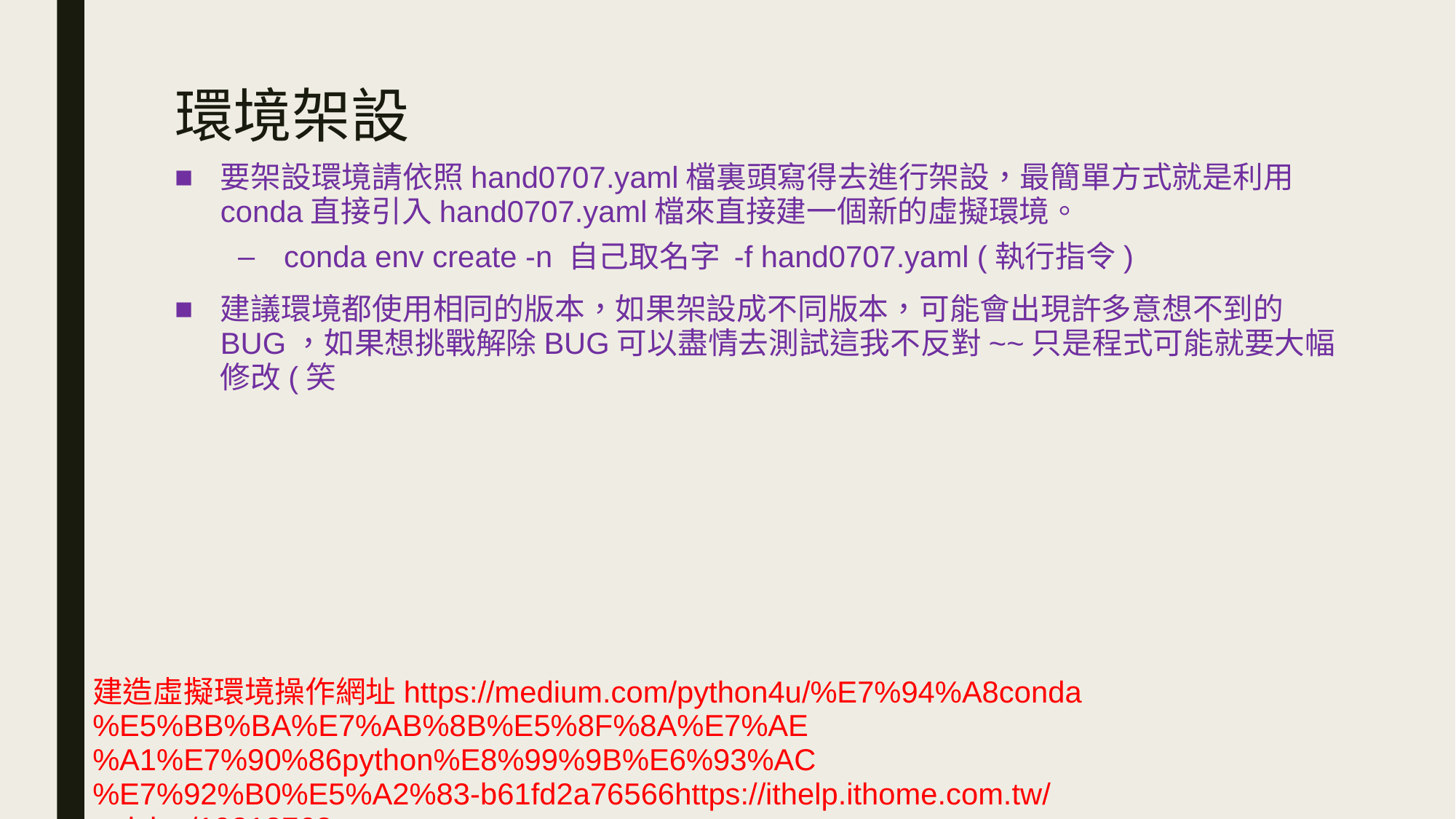

# 環境架設
要架設環境請依照hand0707.yaml檔裏頭寫得去進行架設，最簡單方式就是利用conda直接引入hand0707.yaml檔來直接建一個新的虛擬環境。
conda env create -n 自己取名字 -f hand0707.yaml (執行指令)
建議環境都使用相同的版本，如果架設成不同版本，可能會出現許多意想不到的BUG，如果想挑戰解除BUG可以盡情去測試這我不反對~~只是程式可能就要大幅修改(笑
建造虛擬環境操作網址https://medium.com/python4u/%E7%94%A8conda%E5%BB%BA%E7%AB%8B%E5%8F%8A%E7%AE%A1%E7%90%86python%E8%99%9B%E6%93%AC%E7%92%B0%E5%A2%83-b61fd2a76566https://ithelp.ithome.com.tw/articles/10218768